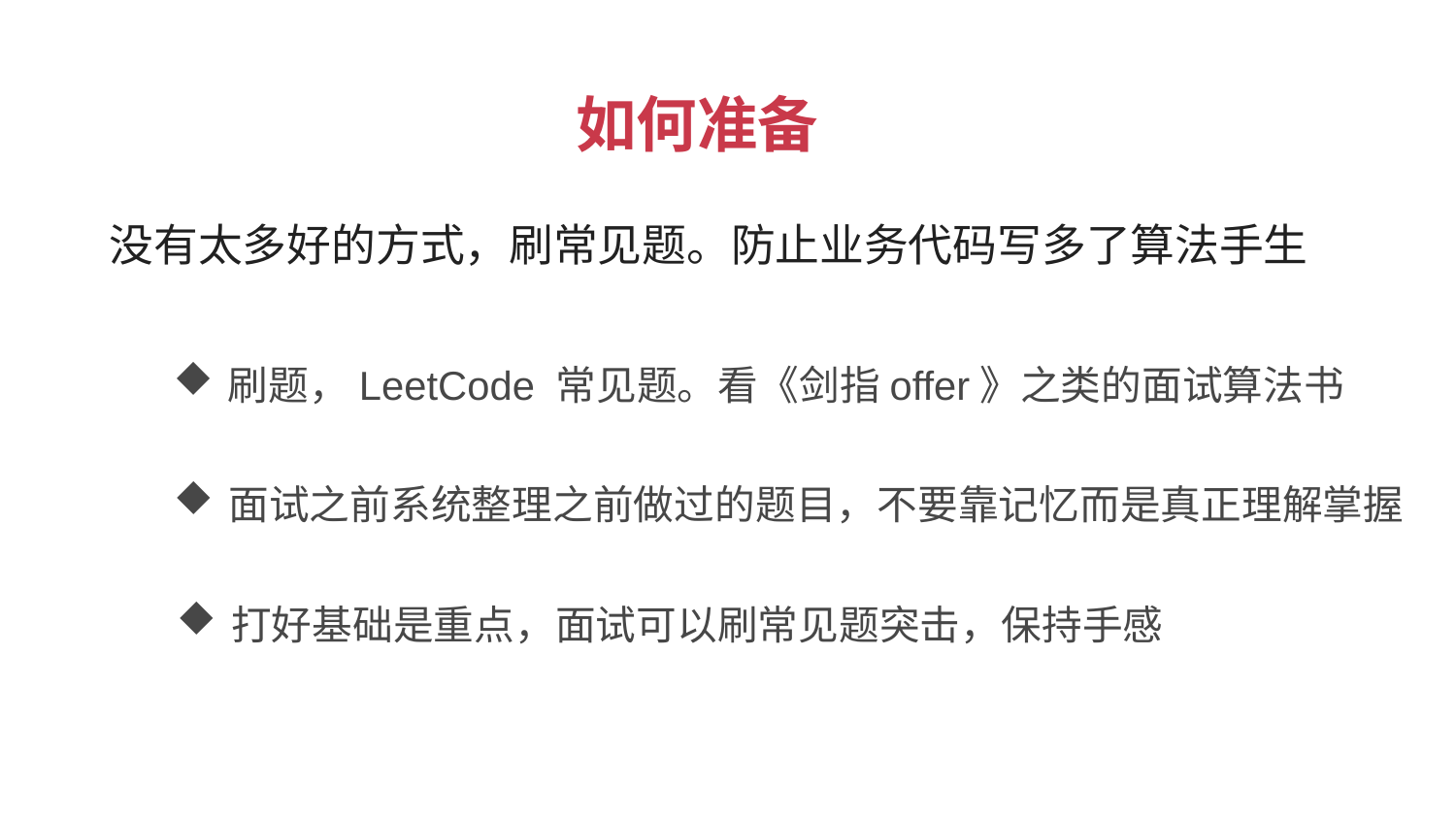

如何准备
 没有太多好的方式，刷常见题。防止业务代码写多了算法手生
刷题，LeetCode 常见题。看《剑指offer》之类的面试算法书
面试之前系统整理之前做过的题目，不要靠记忆而是真正理解掌握
打好基础是重点，面试可以刷常见题突击，保持手感